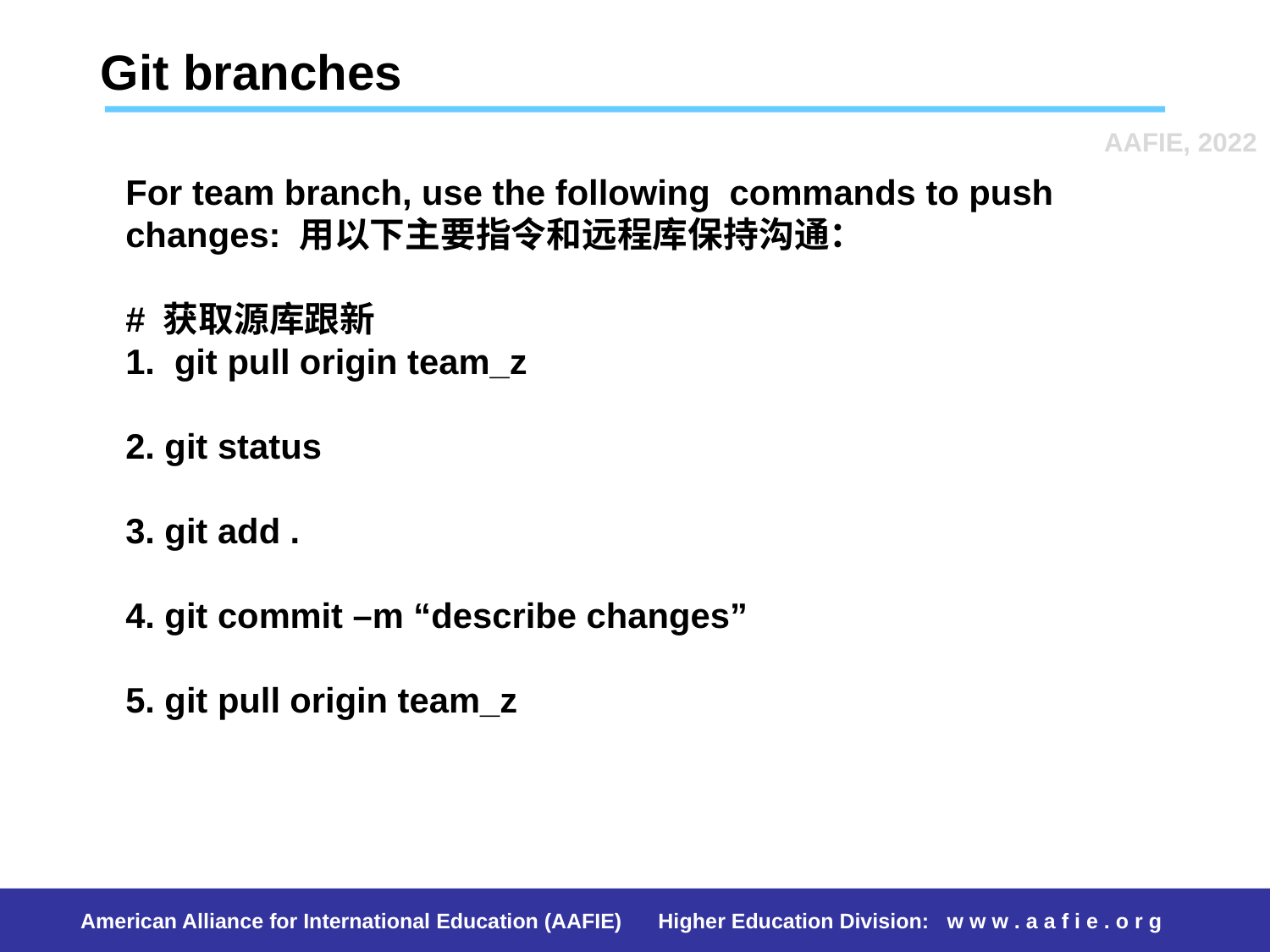

Git branches
AAFIE, 2022
For team branch, use the following  commands to push changes: 用以下主要指令和远程库保持沟通：

# 获取源库跟新
1.  git pull origin team_z

2. git status

3. git add .

4. git commit –m “describe changes”

5. git pull origin team_z